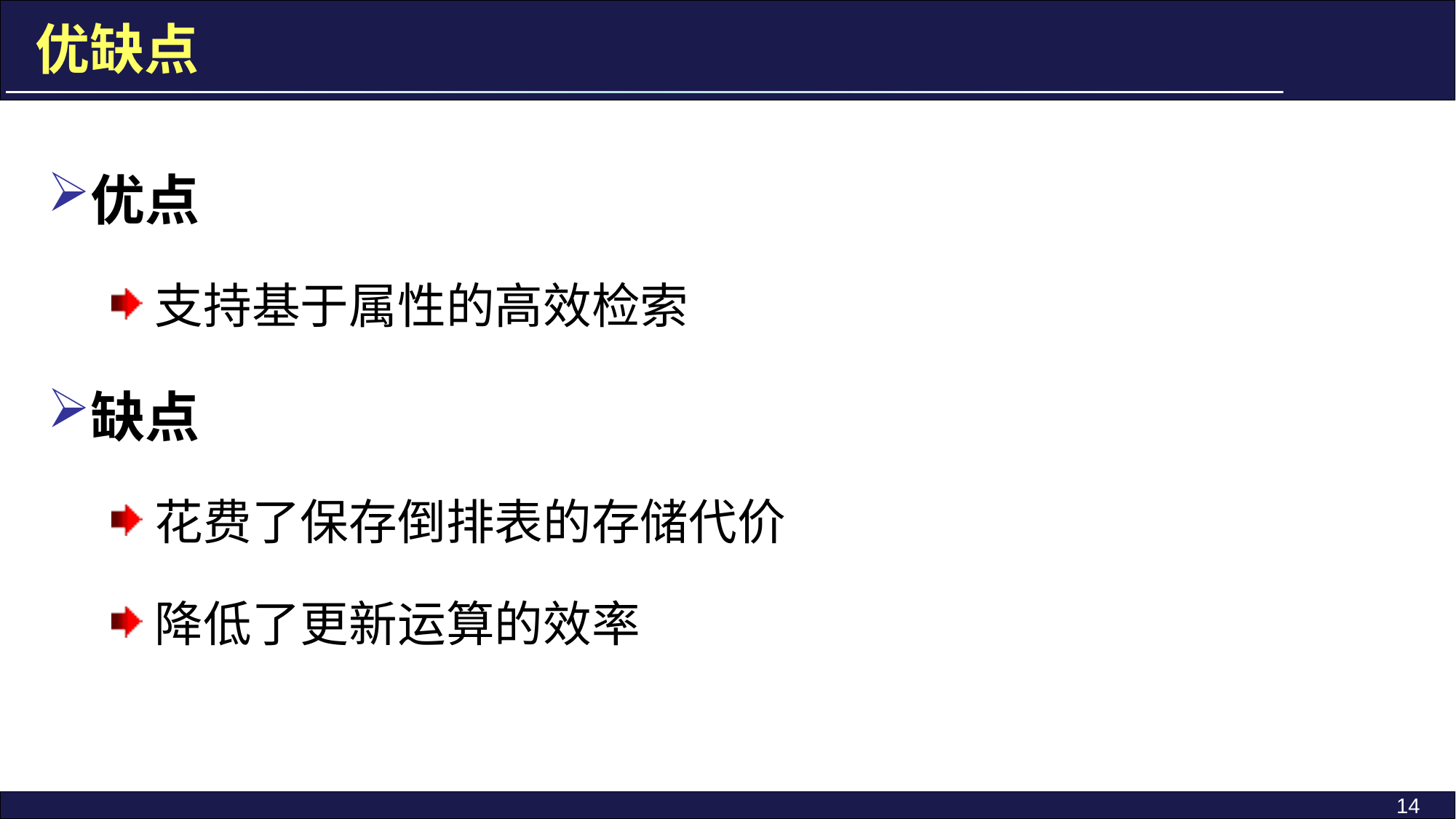

优缺点
优点
支持基于属性的高效检索
缺点
花费了保存倒排表的存储代价
降低了更新运算的效率
14